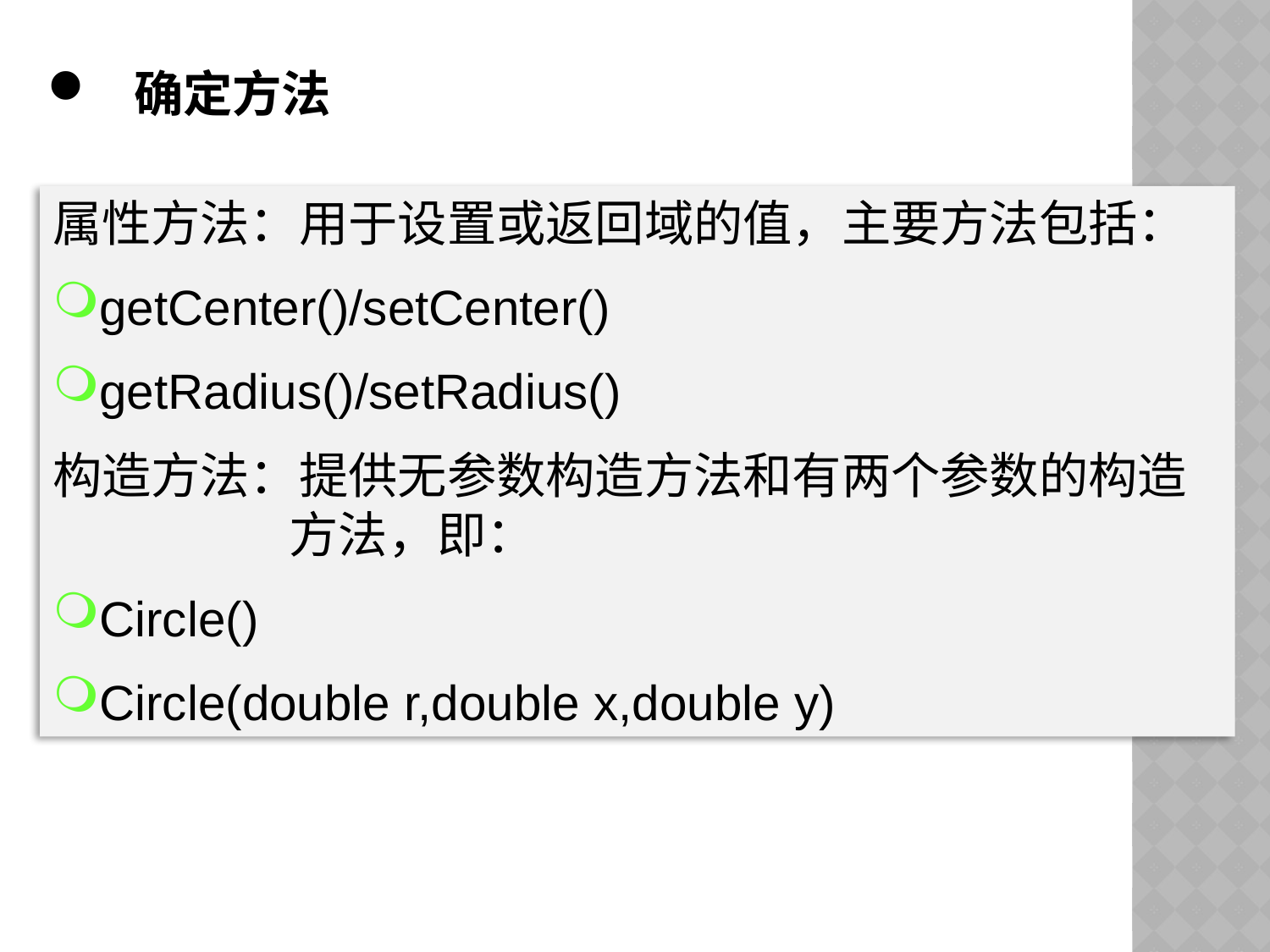

确定方法
属性方法：用于设置或返回域的值，主要方法包括：
getCenter()/setCenter()
getRadius()/setRadius()
构造方法：提供无参数构造方法和有两个参数的构造方法，即：
Circle()
Circle(double r,double x,double y)